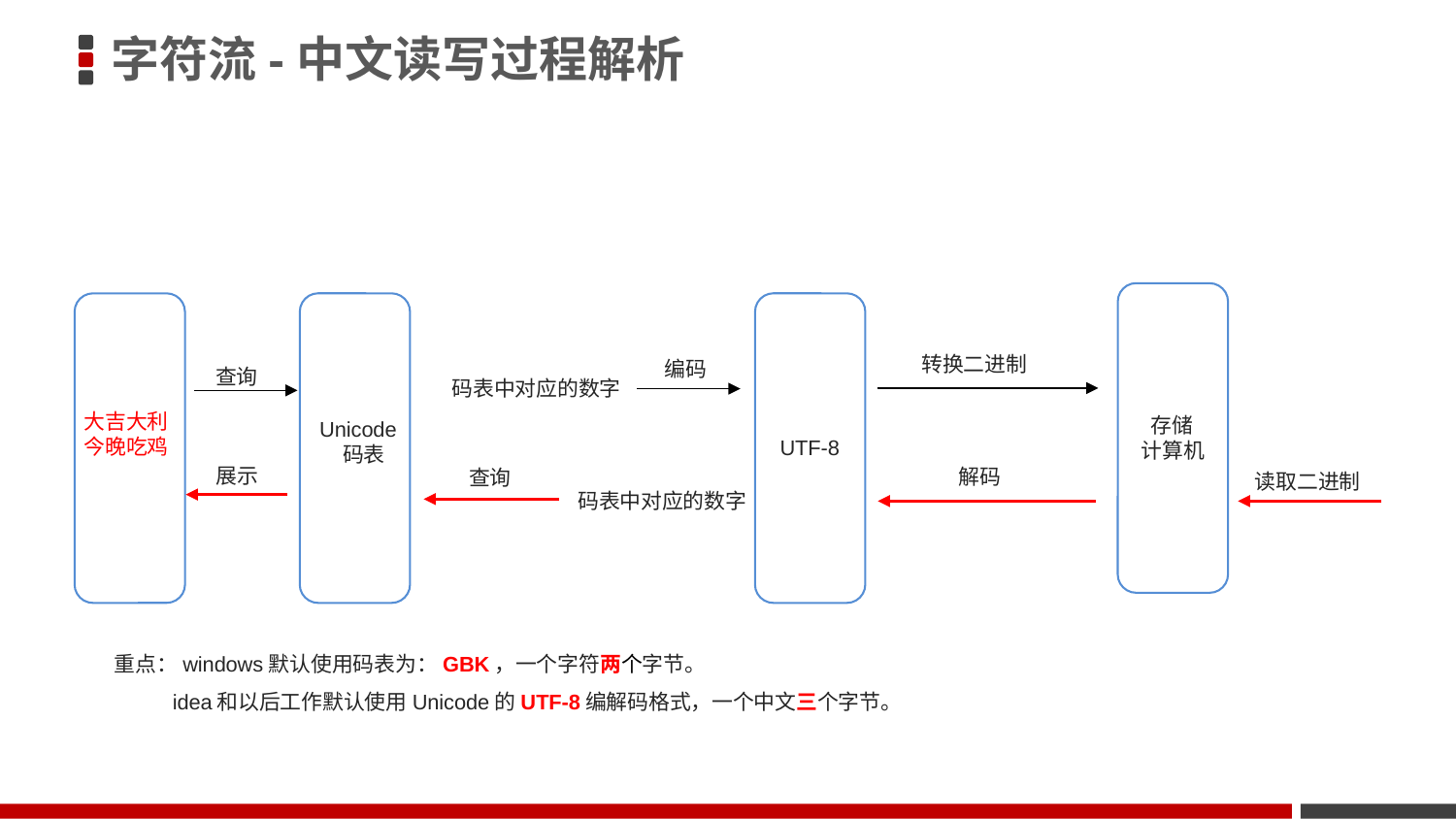

字符流-中文读写过程解析

 存储
计算机

大吉大利
今晚吃鸡

Unicode
    码表

 UTF-8
转换二进制
编码
查询
码表中对应的数字
展示
解码
查询
读取二进制
码表中对应的数字
重点：windows默认使用码表为：GBK，一个字符两个字节。
          idea和以后工作默认使用Unicode的UTF-8编解码格式，一个中文三个字节。